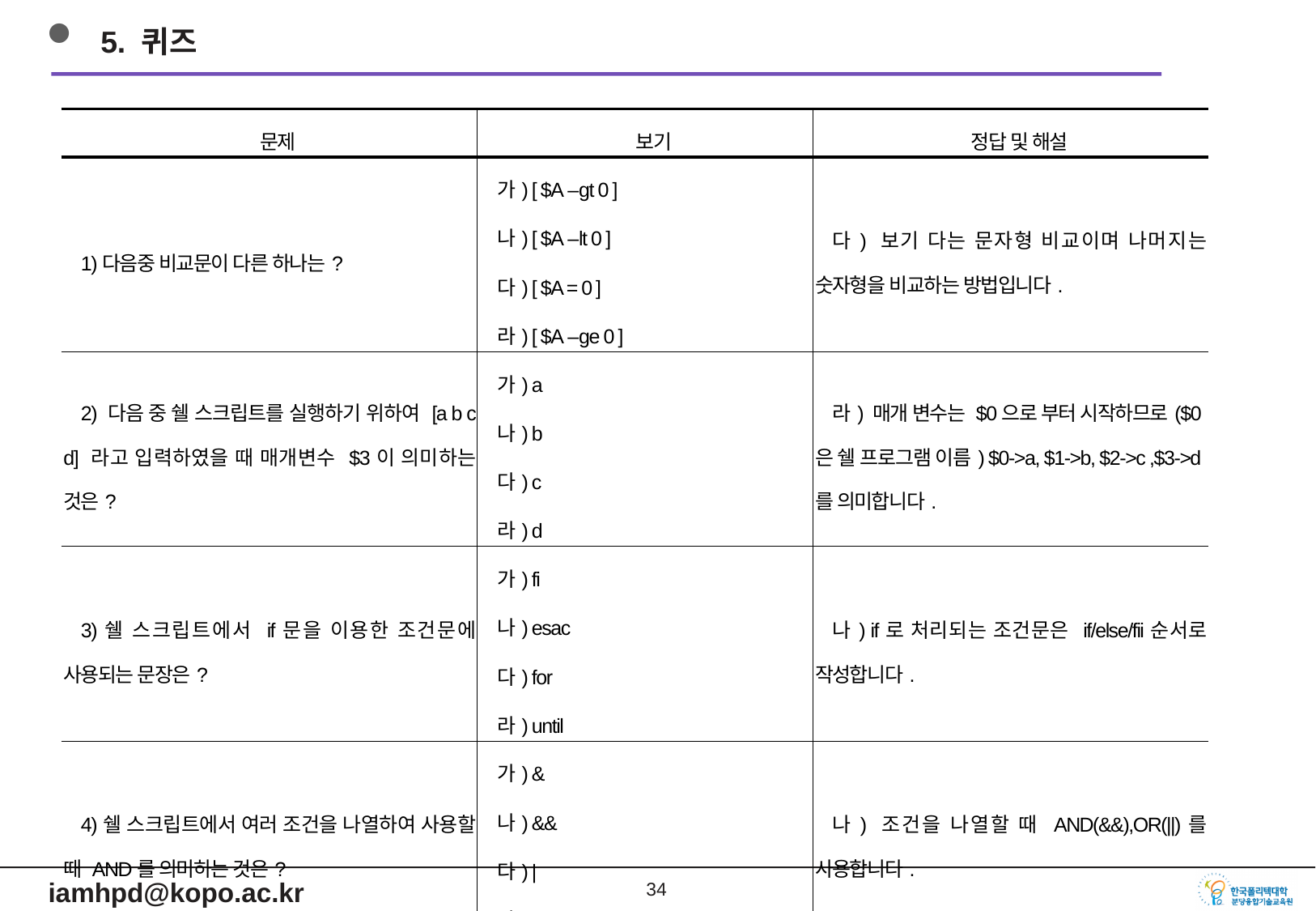

5. 퀴즈
| 문제 | 보기 | 정답 및 해설 |
| --- | --- | --- |
| 1)다음중 비교문이 다른 하나는? | 가) [ $A –gt 0 ] 나) [ $A –lt 0 ] 다) [ $A = 0 ] 라) [ $A –ge 0 ] | 다) 보기 다는 문자형 비교이며 나머지는 숫자형을 비교하는 방법입니다. |
| 2) 다음 중 쉘 스크립트를 실행하기 위하여 [a b c d] 라고 입력하였을 때 매개변수 $3이 의미하는 것은? | 가) a 나) b 다) c 라) d | 라) 매개 변수는 $0으로 부터 시작하므로($0은 쉘 프로그램 이름) $0->a, $1->b, $2->c ,$3->d를 의미합니다. |
| 3)쉘 스크립트에서 if문을 이용한 조건문에 사용되는 문장은? | 가) fi 나) esac 다) for 라) until | 나) if로 처리되는 조건문은 if/else/fii순서로 작성합니다. |
| 4)쉘 스크립트에서 여러 조건을 나열하여 사용할 때 AND를 의미하는 것은? | 가) & 나) && 다) | 라) || | 나) 조건을 나열할 때 AND(&&),OR(||)를 사용합니다. |
34